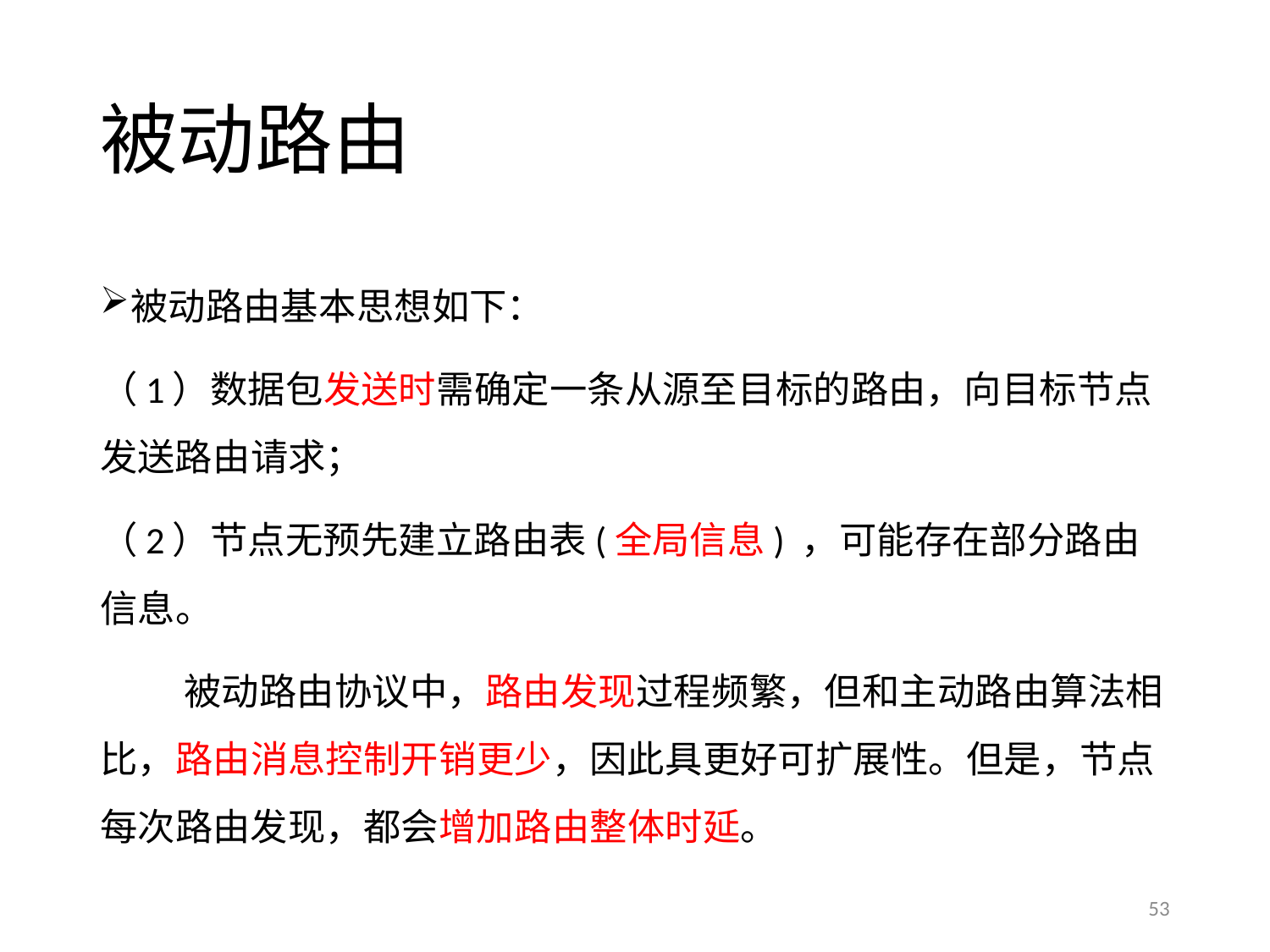

# 被动路由
被动路由基本思想如下：
（1）数据包发送时需确定一条从源至目标的路由，向目标节点发送路由请求；
（2）节点无预先建立路由表(全局信息) ，可能存在部分路由信息。
         被动路由协议中，路由发现过程频繁，但和主动路由算法相比，路由消息控制开销更少，因此具更好可扩展性。但是，节点每次路由发现，都会增加路由整体时延。
53